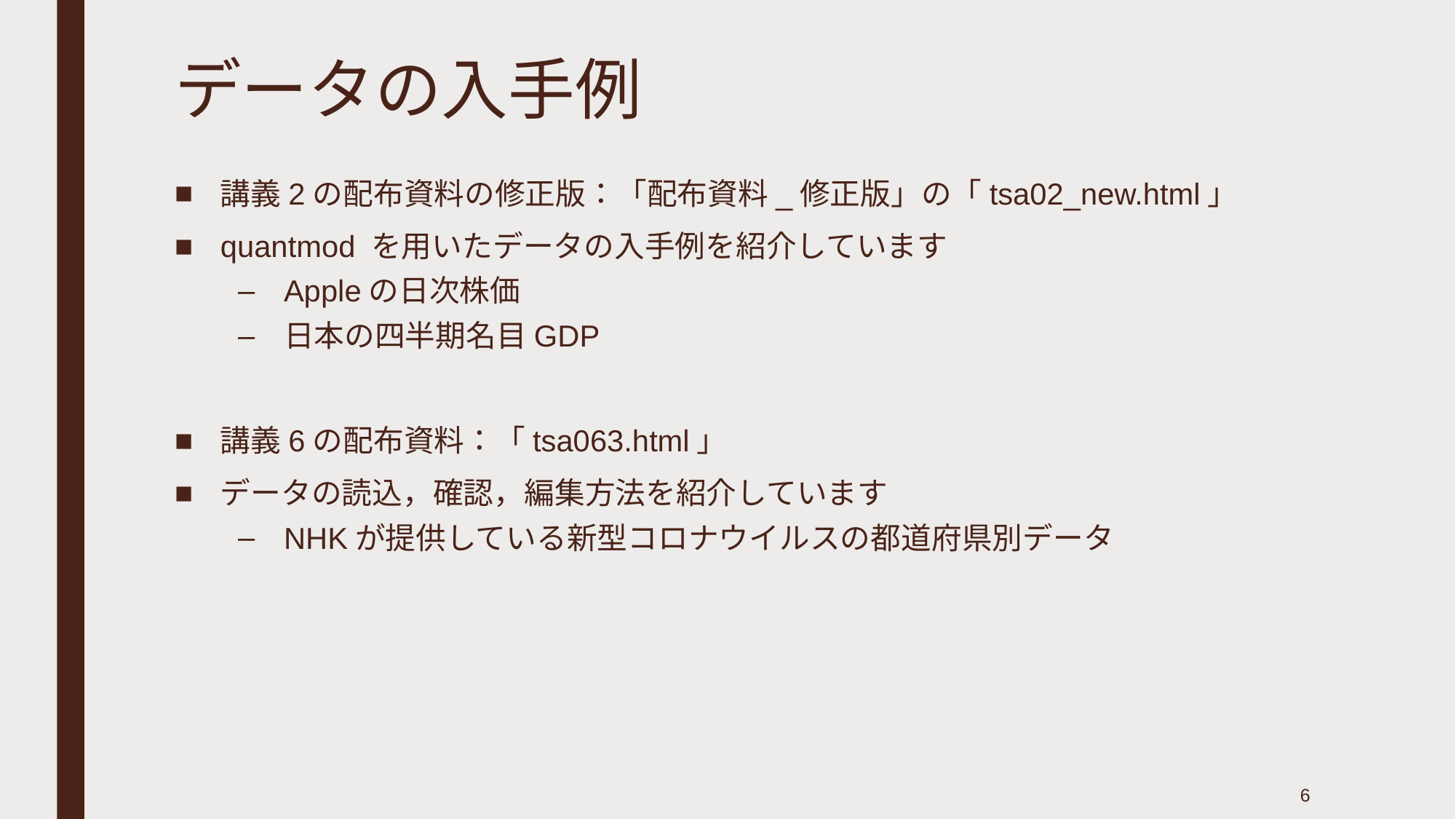

# データの入手例
講義2の配布資料の修正版：「配布資料_修正版」の「tsa02_new.html」
quantmod を用いたデータの入手例を紹介しています
Appleの日次株価
日本の四半期名目GDP

講義6の配布資料：「tsa063.html」
データの読込，確認，編集方法を紹介しています
NHKが提供している新型コロナウイルスの都道府県別データ

6